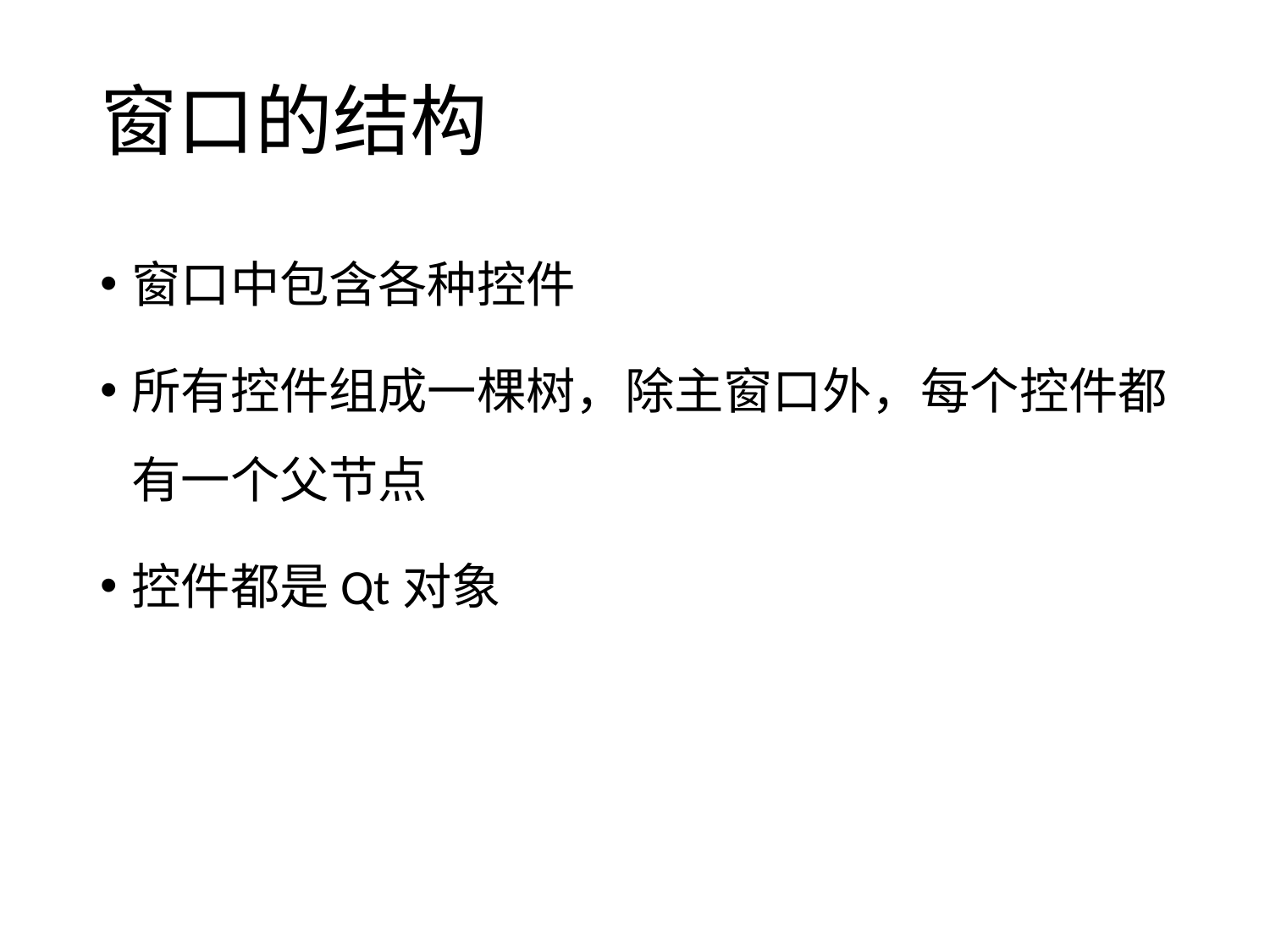

# 窗口的结构
窗口中包含各种控件
所有控件组成一棵树，除主窗口外，每个控件都有一个父节点
控件都是Qt对象